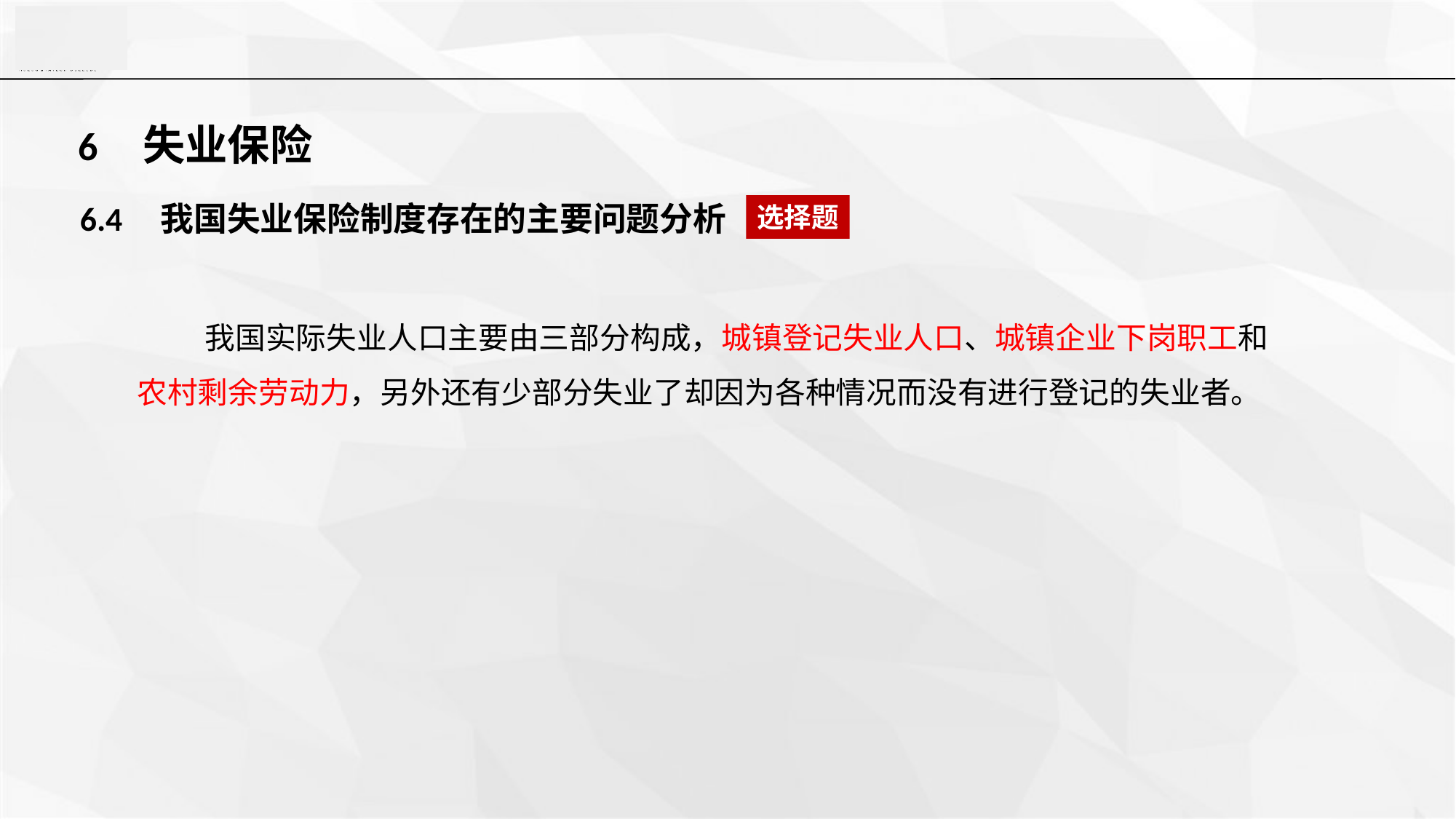

6    失业保险
6.4    我国失业保险制度存在的主要问题分析
选择题
         我国实际失业人口主要由三部分构成，城镇登记失业人口、城镇企业下岗职工和农村剩余劳动力，另外还有少部分失业了却因为各种情况而没有进行登记的失业者。